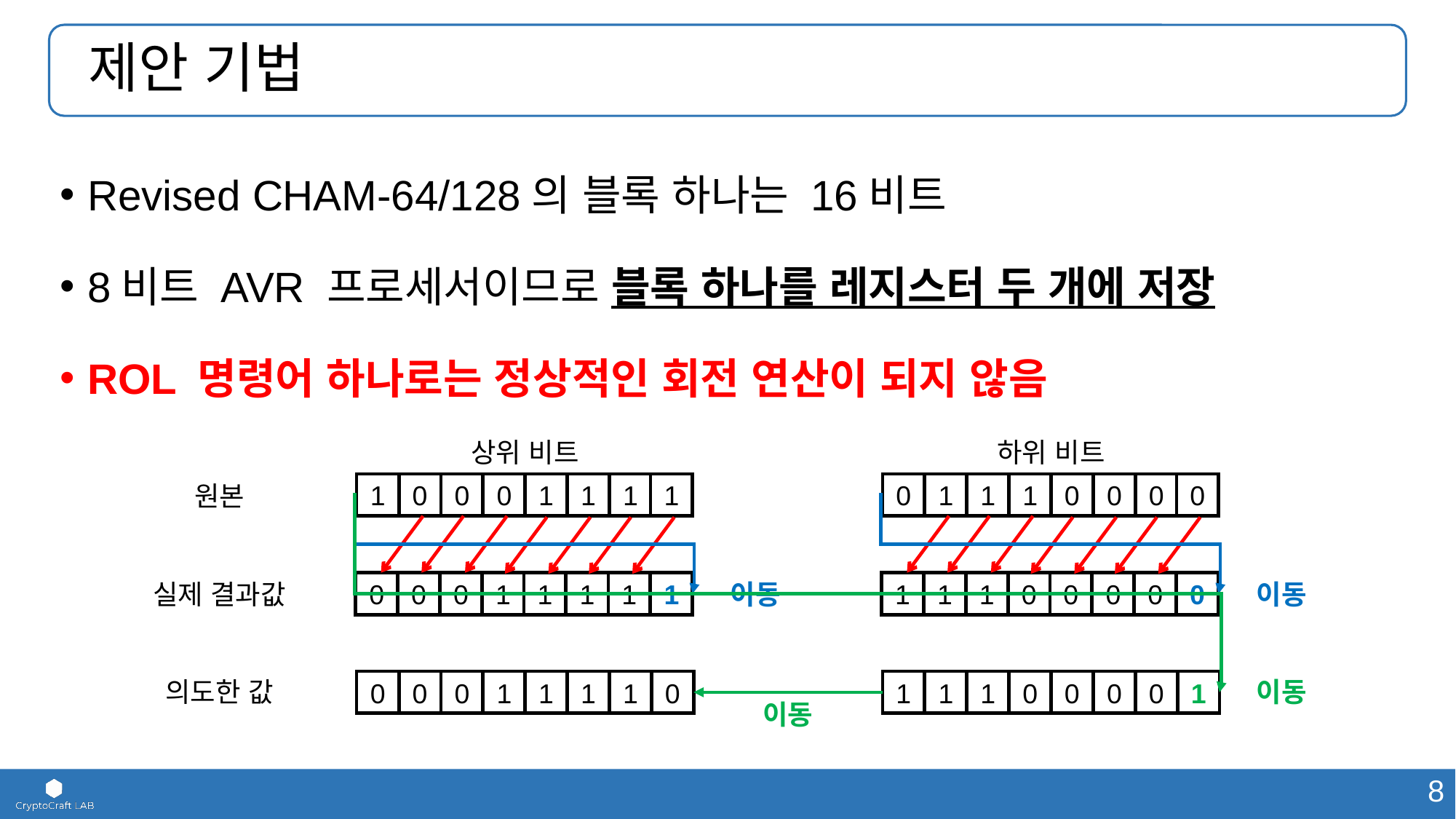

# 제안 기법
Revised CHAM-64/128의 블록 하나는 16비트
8비트 AVR 프로세서이므로 블록 하나를 레지스터 두 개에 저장
ROL 명령어 하나로는 정상적인 회전 연산이 되지 않음
상위 비트
하위 비트
원본
1
0
0
0
1
1
1
1
0
1
1
1
0
0
0
0
실제 결과값
이동
이동
0
0
0
1
1
1
1
1
1
1
1
0
0
0
0
0
이동
의도한 값
0
0
0
1
1
1
1
0
1
1
1
0
0
0
0
1
이동